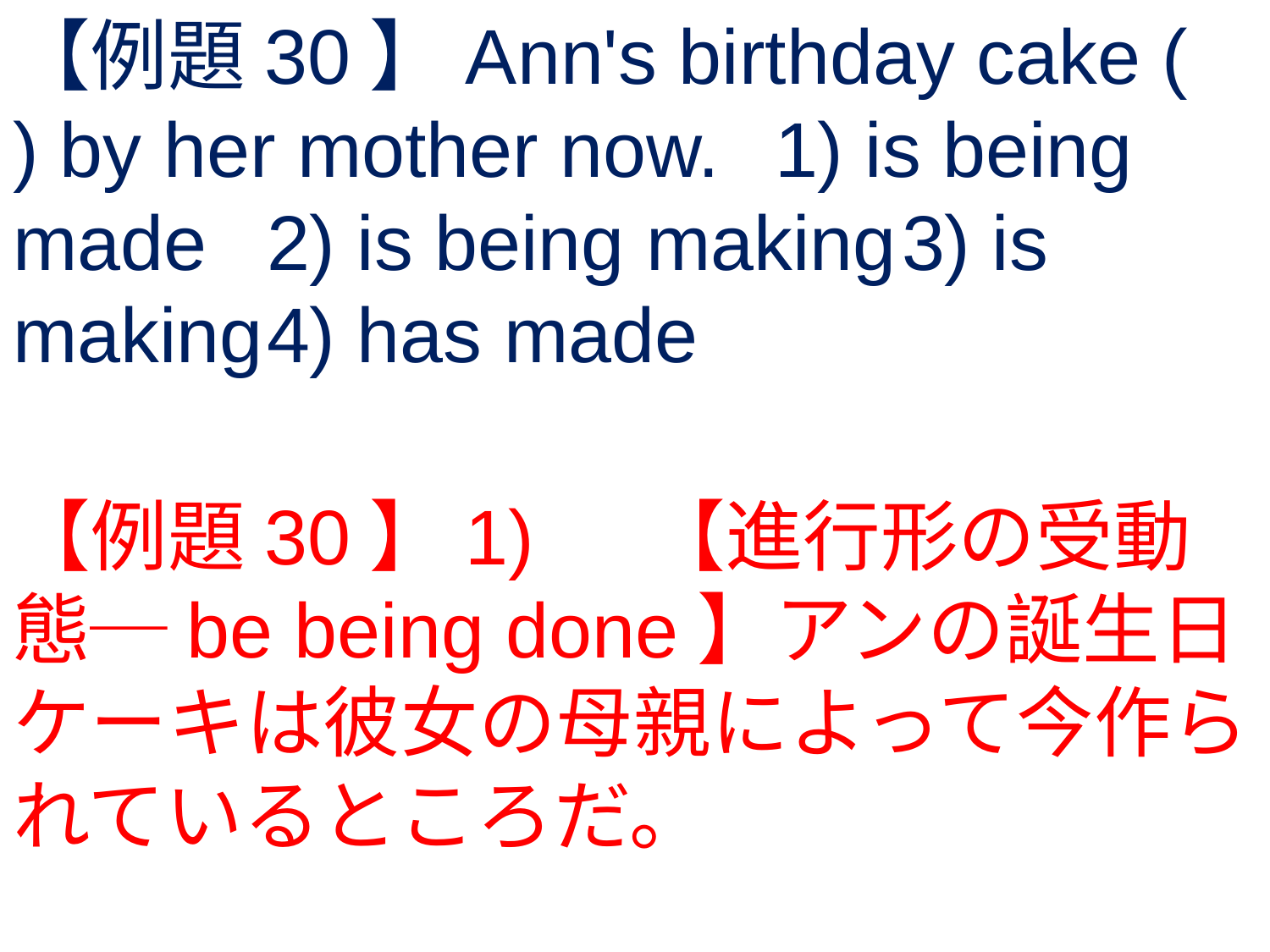

# 【例題30】Ann's birthday cake (    ) by her mother now.	1) is being made	2) is being making	3) is making	4) has made
【例題30】1) 	【進行形の受動態─be being done】アンの誕生日ケーキは彼女の母親によって今作られているところだ。